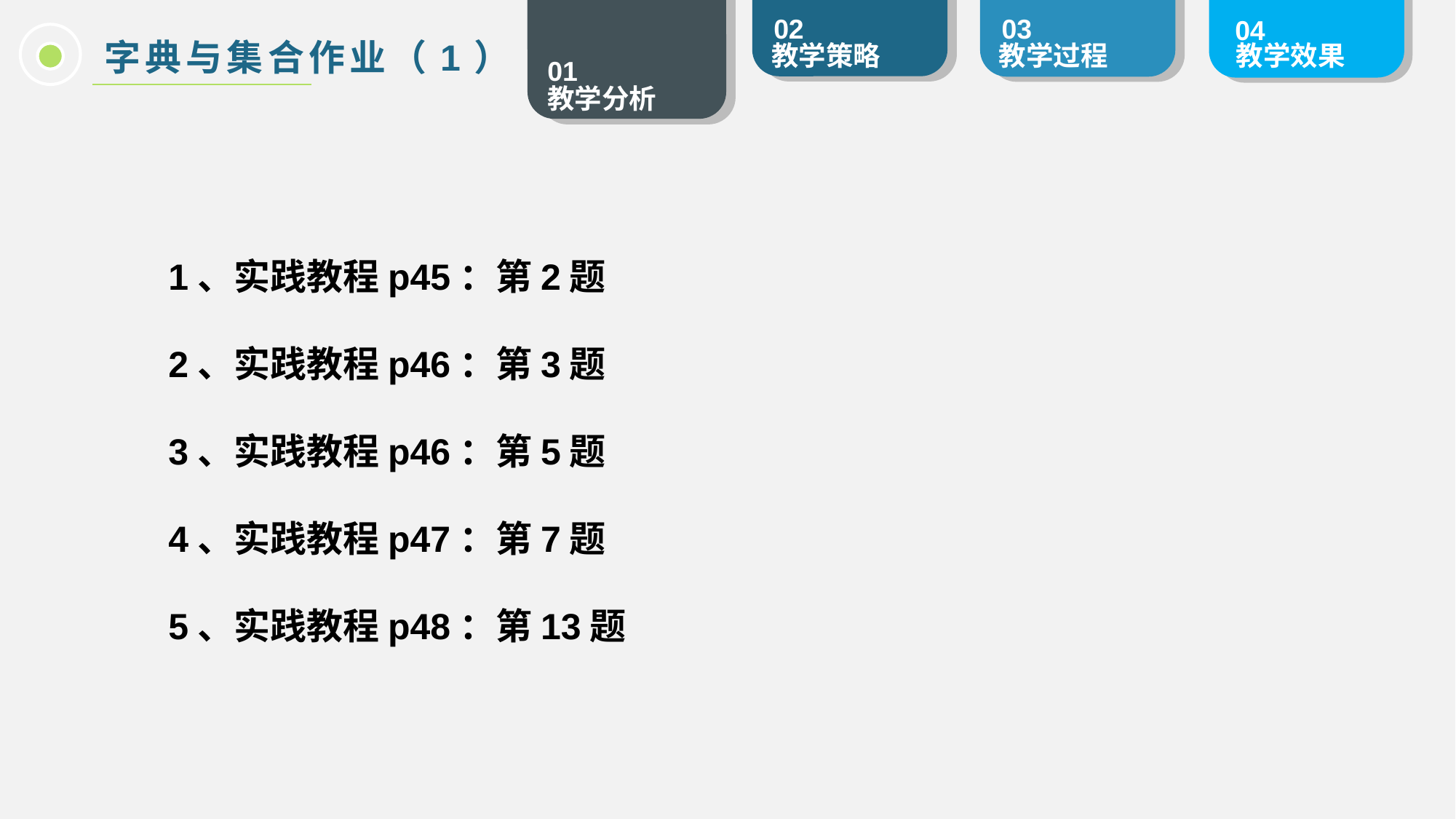

字典与集合作业（1）
1、实践教程p45：第2题
2、实践教程p46：第3题
3、实践教程p46：第5题
4、实践教程p47：第7题
5、实践教程p48：第13题